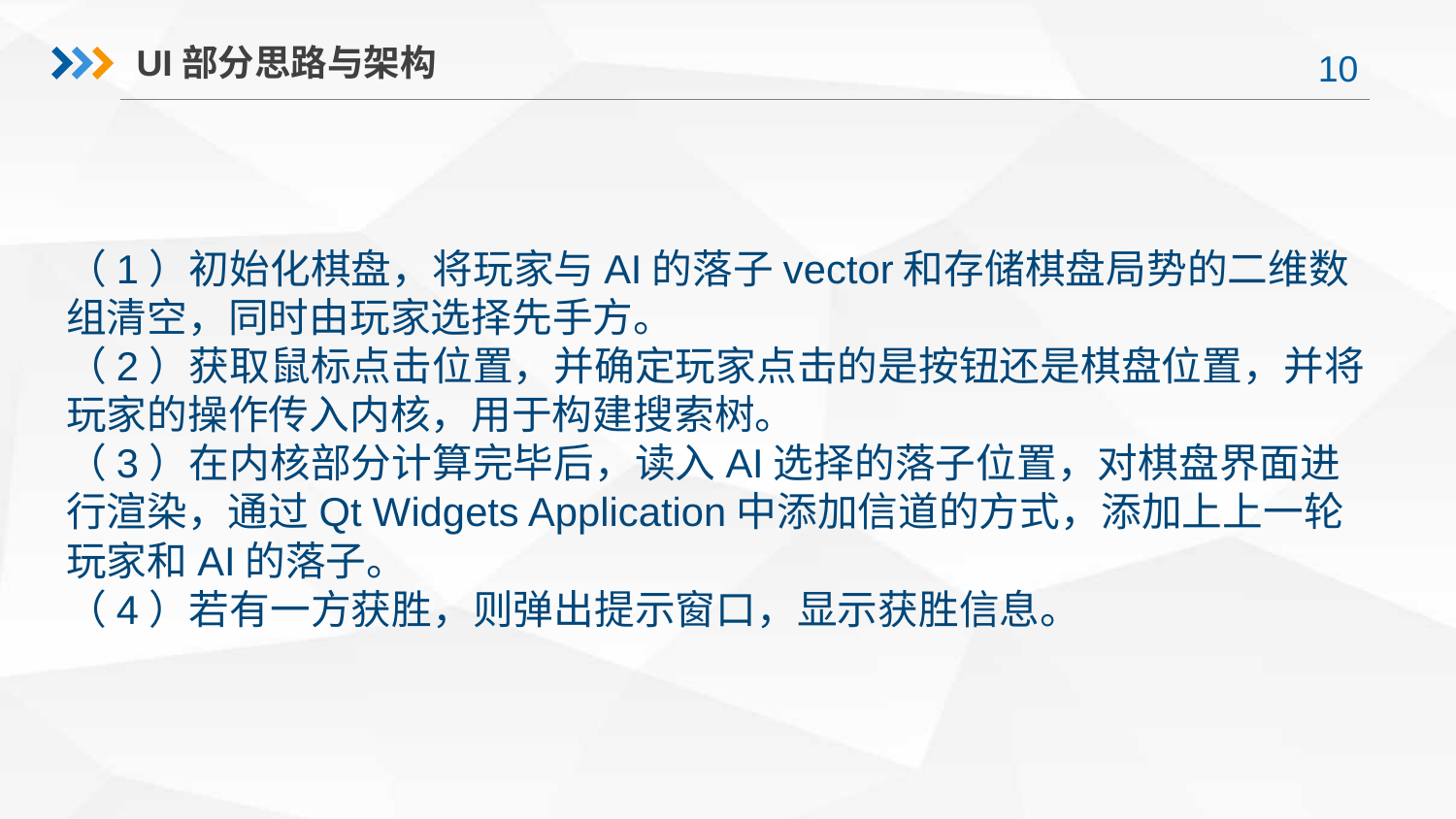

UI部分思路与架构
（1）初始化棋盘，将玩家与AI的落子vector和存储棋盘局势的二维数组清空，同时由玩家选择先手方。
（2）获取鼠标点击位置，并确定玩家点击的是按钮还是棋盘位置，并将玩家的操作传入内核，用于构建搜索树。
（3）在内核部分计算完毕后，读入AI选择的落子位置，对棋盘界面进行渲染，通过Qt Widgets Application中添加信道的方式，添加上上一轮玩家和AI的落子。
（4）若有一方获胜，则弹出提示窗口，显示获胜信息。